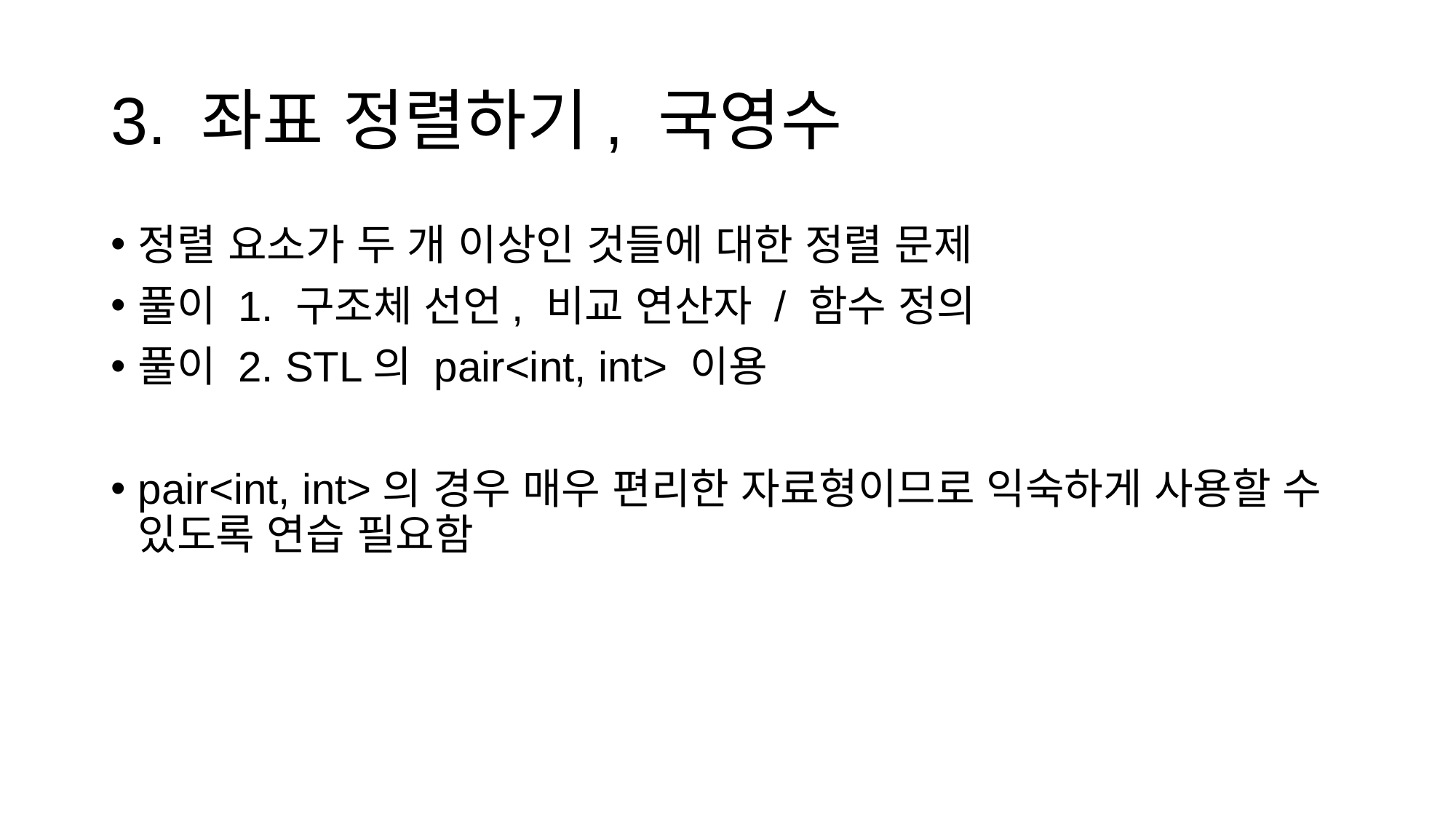

# 3. 좌표 정렬하기, 국영수
정렬 요소가 두 개 이상인 것들에 대한 정렬 문제
풀이 1. 구조체 선언, 비교 연산자 / 함수 정의
풀이 2. STL의 pair<int, int> 이용

pair<int, int>의 경우 매우 편리한 자료형이므로 익숙하게 사용할 수 있도록 연습 필요함